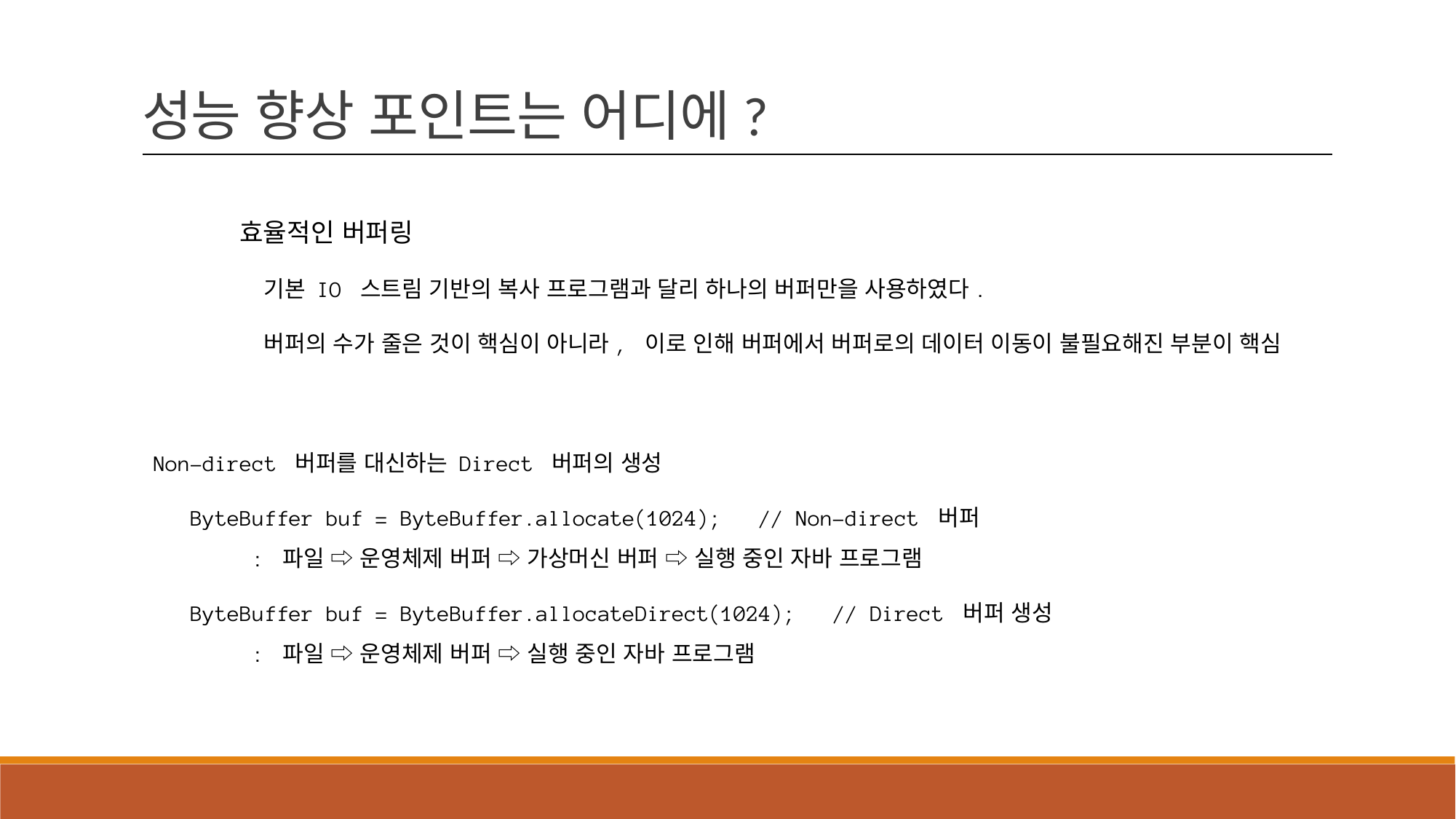

성능 향상 포인트는 어디에?
효율적인 버퍼링
   기본 IO 스트림 기반의 복사 프로그램과 달리 하나의 버퍼만을 사용하였다.
   버퍼의 수가 줄은 것이 핵심이 아니라, 이로 인해 버퍼에서 버퍼로의 데이터 이동이 불필요해진 부분이 핵심
Non-direct 버퍼를 대신하는 Direct 버퍼의 생성
   ByteBuffer buf = ByteBuffer.allocate(1024);   // Non-direct 버퍼
        : 파일 ⇨ 운영체제 버퍼 ⇨ 가상머신 버퍼 ⇨ 실행 중인 자바 프로그램
   ByteBuffer buf = ByteBuffer.allocateDirect(1024);   // Direct 버퍼 생성
        : 파일 ⇨ 운영체제 버퍼 ⇨ 실행 중인 자바 프로그램